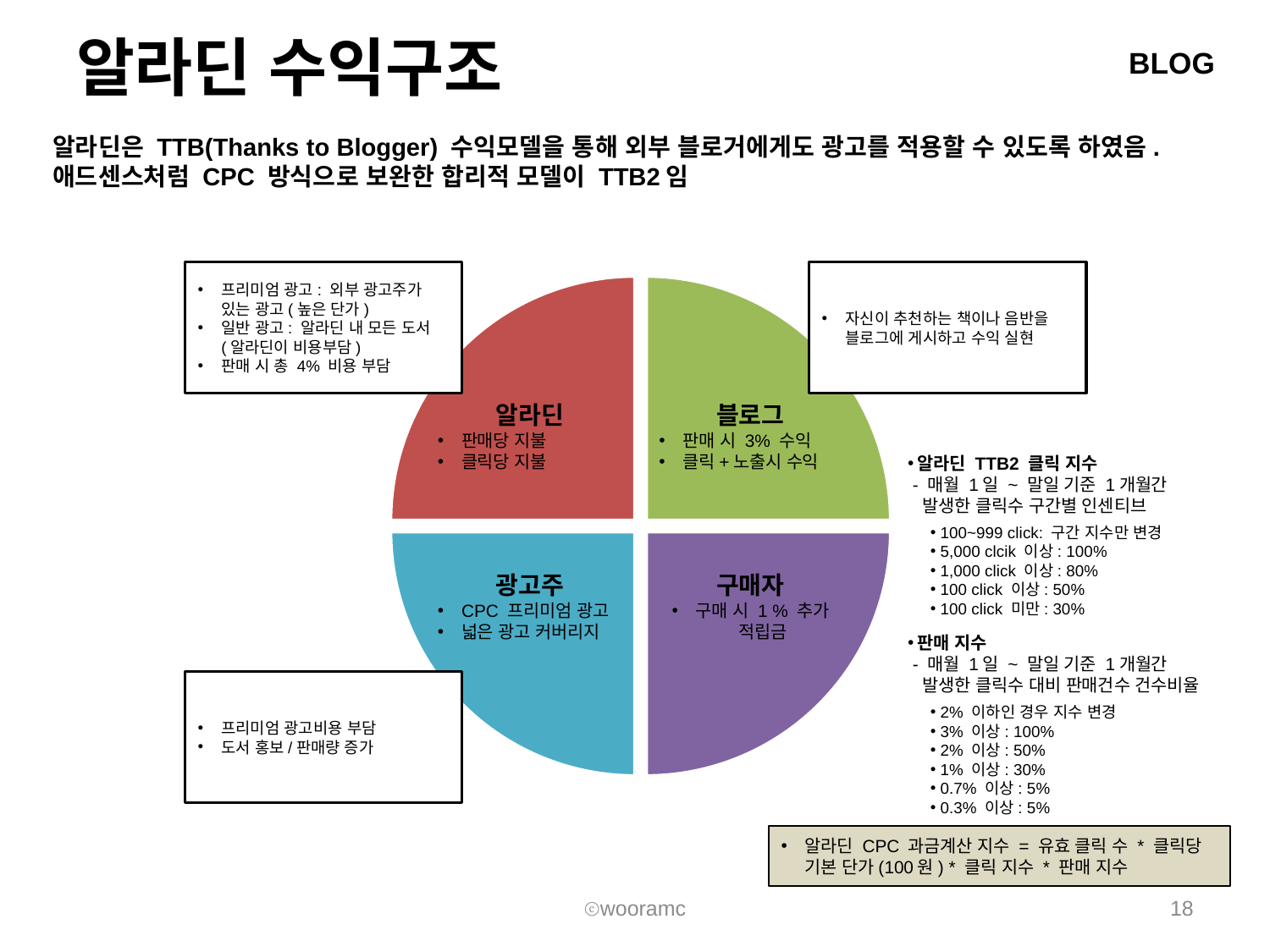

# 알라딘 수익구조
BLOG
알라딘은 TTB(Thanks to Blogger) 수익모델을 통해 외부 블로거에게도 광고를 적용할 수 있도록 하였음. 애드센스처럼 CPC 방식으로 보완한 합리적 모델이 TTB2임
자신이 추천하는 책이나 음반을 블로그에 게시하고 수익 실현
프리미엄 광고: 외부 광고주가 있는 광고(높은 단가)
일반 광고: 알라딘 내 모든 도서(알라딘이 비용부담)
판매 시 총 4% 비용 부담

알라딘
판매당 지불
클릭당 지불
블로그
판매 시 3% 수익
클릭+노출시 수익
알라딘 TTB2 클릭 지수
 - 매월 1일 ~ 말일 기준 1개월간 발생한 클릭수 구간별 인센티브
100~999 click: 구간 지수만 변경
5,000 clcik 이상: 100%
1,000 click 이상: 80%
100 click 이상: 50%
100 click 미만: 30%

광고주
CPC 프리미엄 광고
넓은 광고 커버리지
구매자
구매 시 1 % 추가 적립금
판매 지수
 - 매월 1일 ~ 말일 기준 1개월간 발생한 클릭수 대비 판매건수 건수비율
프리미엄 광고비용 부담
도서 홍보/판매량 증가
2% 이하인 경우 지수 변경
3% 이상: 100%
2% 이상: 50%
1% 이상: 30%
0.7% 이상: 5%
0.3% 이상: 5%
알라딘 CPC 과금계산 지수 = 유효 클릭 수 * 클릭당 기본 단가(100원) * 클릭 지수 * 판매 지수
ⓒwooramc
18